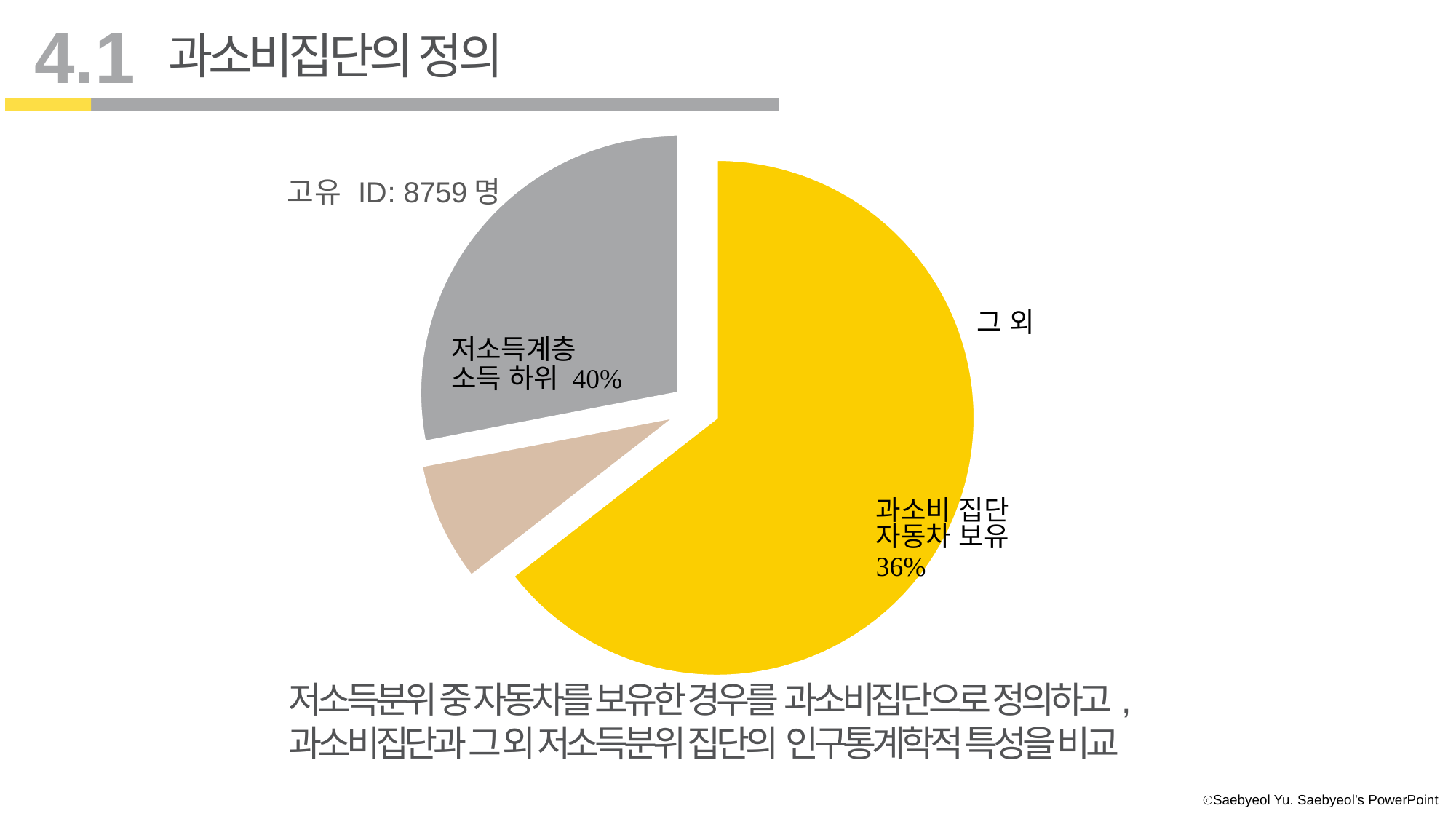

4.1
과소비집단의 정의

[unsupported chart]

그 외
저소득분위 중 자동차를 보유한 경우를 과소비집단으로 정의하고,
과소비집단과 그 외 저소득분위 집단의  인구통계학적 특성을 비교